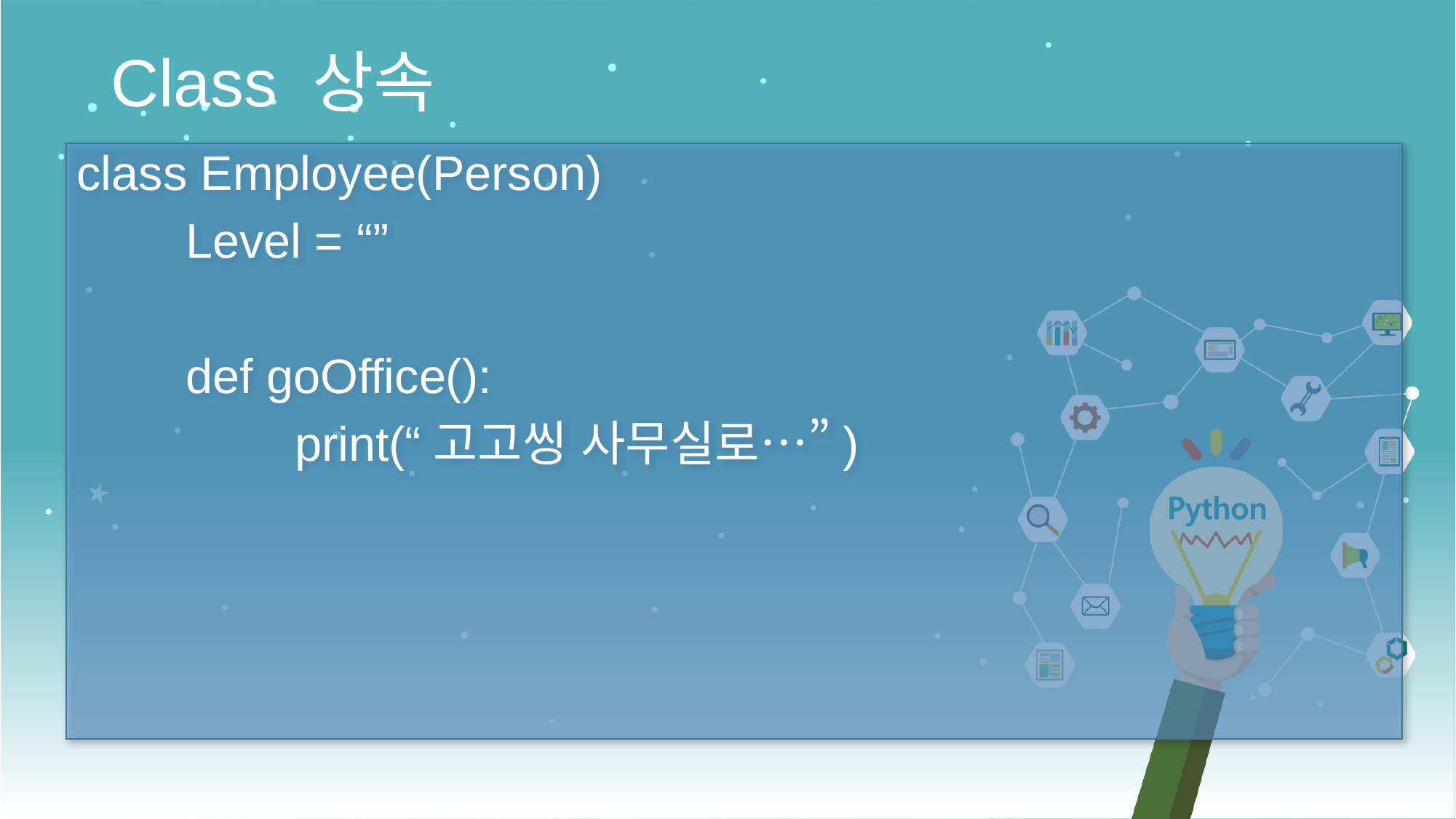

Class 상속
class Employee(Person)
	Level = “”

	def goOffice():
		print(“고고씽 사무실로…”)